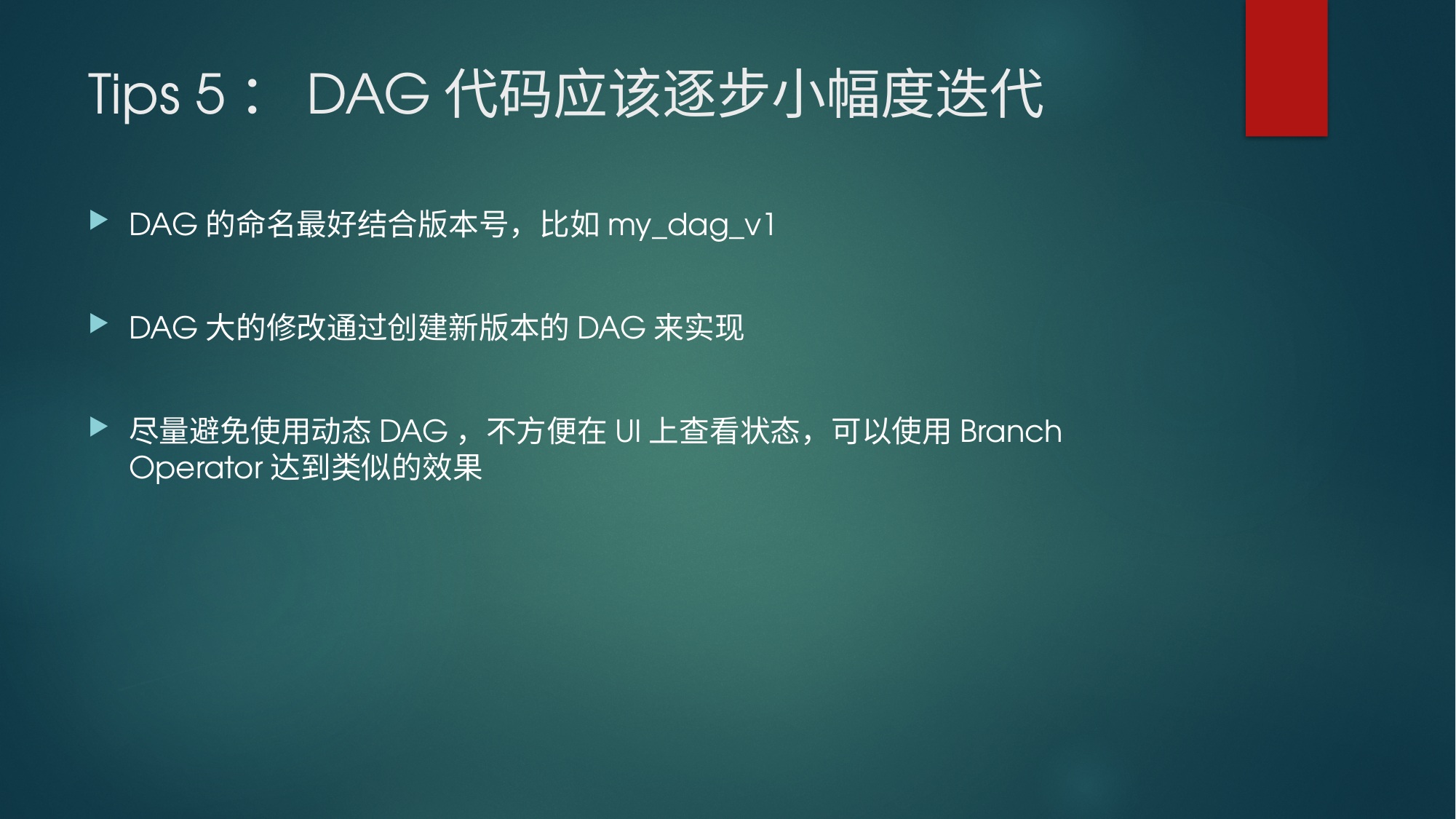

# Tips 5：DAG代码应该逐步小幅度迭代

DAG的命名最好结合版本号，比如my_dag_v1

DAG大的修改通过创建新版本的DAG来实现

尽量避免使用动态DAG，不方便在UI上查看状态，可以使用Branch Operator达到类似的效果